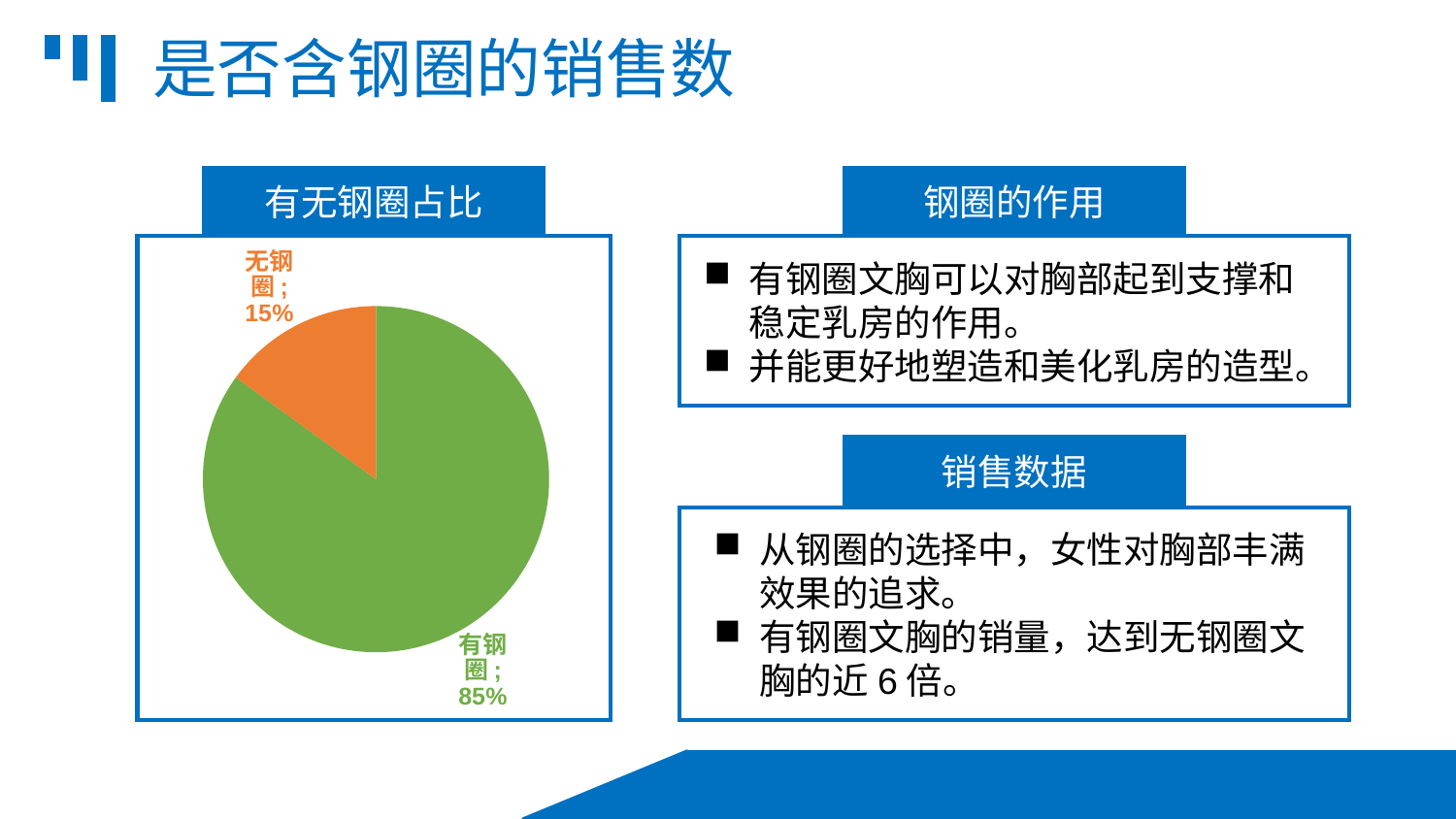

是否含钢圈的销售数

有无钢圈占比
钢圈的作用

### Chart

| Category |  |
|---|---|
| 有钢圈 | 0.8500000000000005 |
| 无钢圈 | 0.15000000000000013 |
有钢圈文胸可以对胸部起到支撑和稳定乳房的作用。
并能更好地塑造和美化乳房的造型。
销售数据

从钢圈的选择中，女性对胸部丰满效果的追求。
有钢圈文胸的销量，达到无钢圈文胸的近6倍。